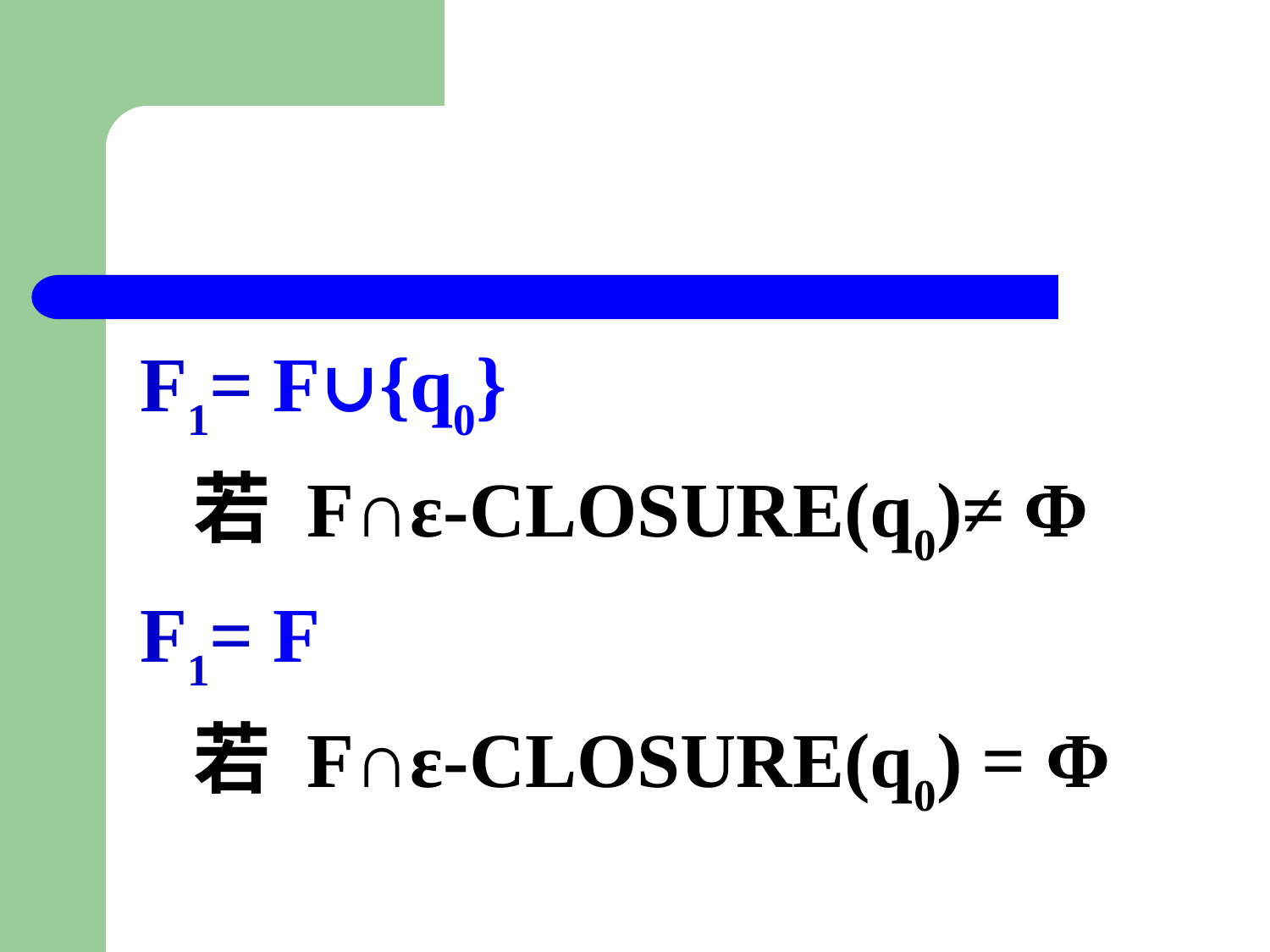

#
F1= F∪{q0}
  若 F∩ε-CLOSURE(q0)≠ Φ
F1= F
  若 F∩ε-CLOSURE(q0) = Φ